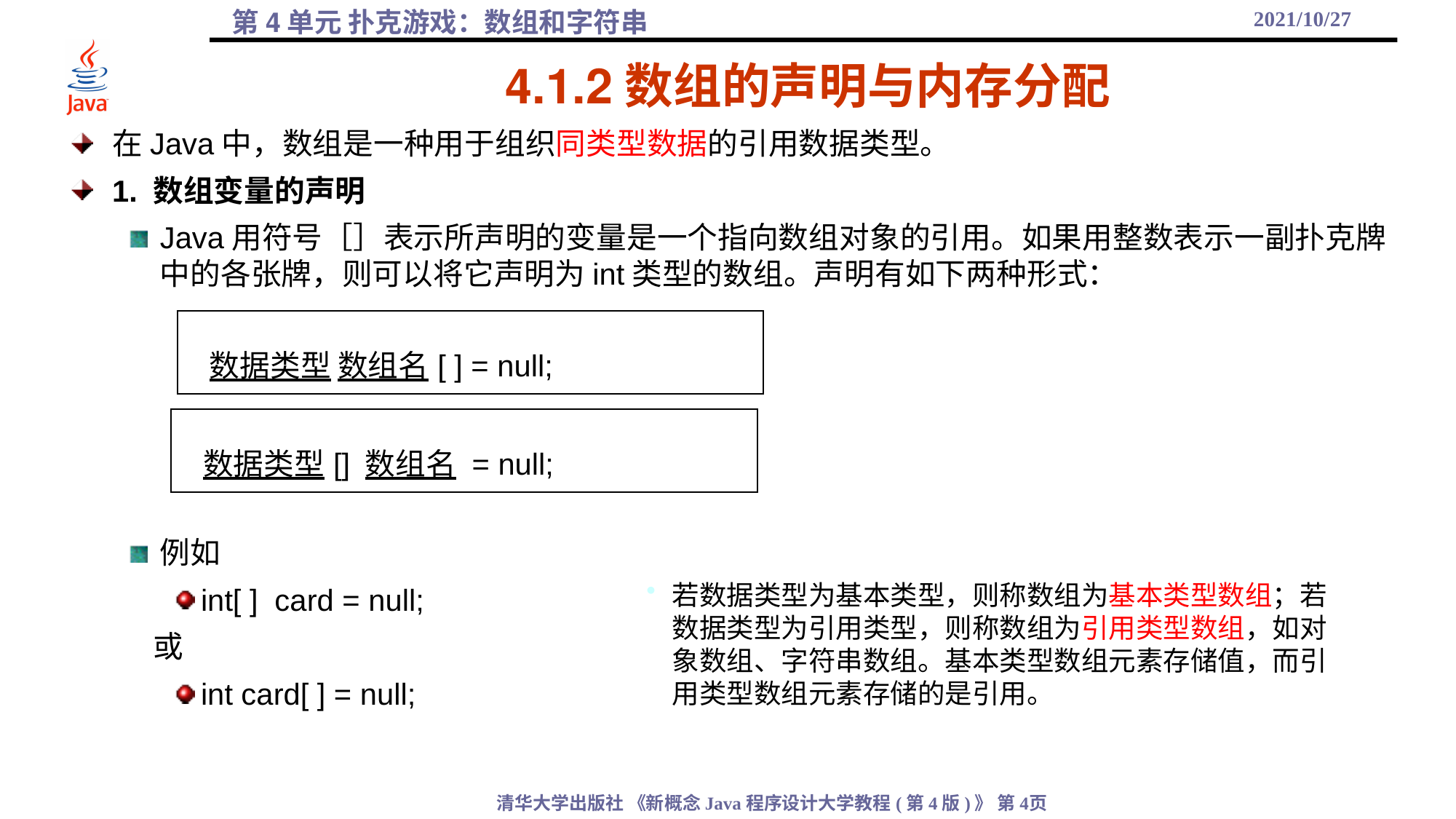

2021/10/27
# 4.1.2数组的声明与内存分配
在Java中，数组是一种用于组织同类型数据的引用数据类型。
1. 数组变量的声明
Java用符号［］表示所声明的变量是一个指向数组对象的引用。如果用整数表示一副扑克牌中的各张牌，则可以将它声明为int类型的数组。声明有如下两种形式：

例如
int[ ]  card = null;
   或
int card[ ] = null;

| 数据类型 数组名[ ] = null; |
| --- |
| 数据类型[] 数组名 = null; |
| --- |
若数据类型为基本类型，则称数组为基本类型数组；若数据类型为引用类型，则称数组为引用类型数组，如对象数组、字符串数组。基本类型数组元素存储值，而引用类型数组元素存储的是引用。